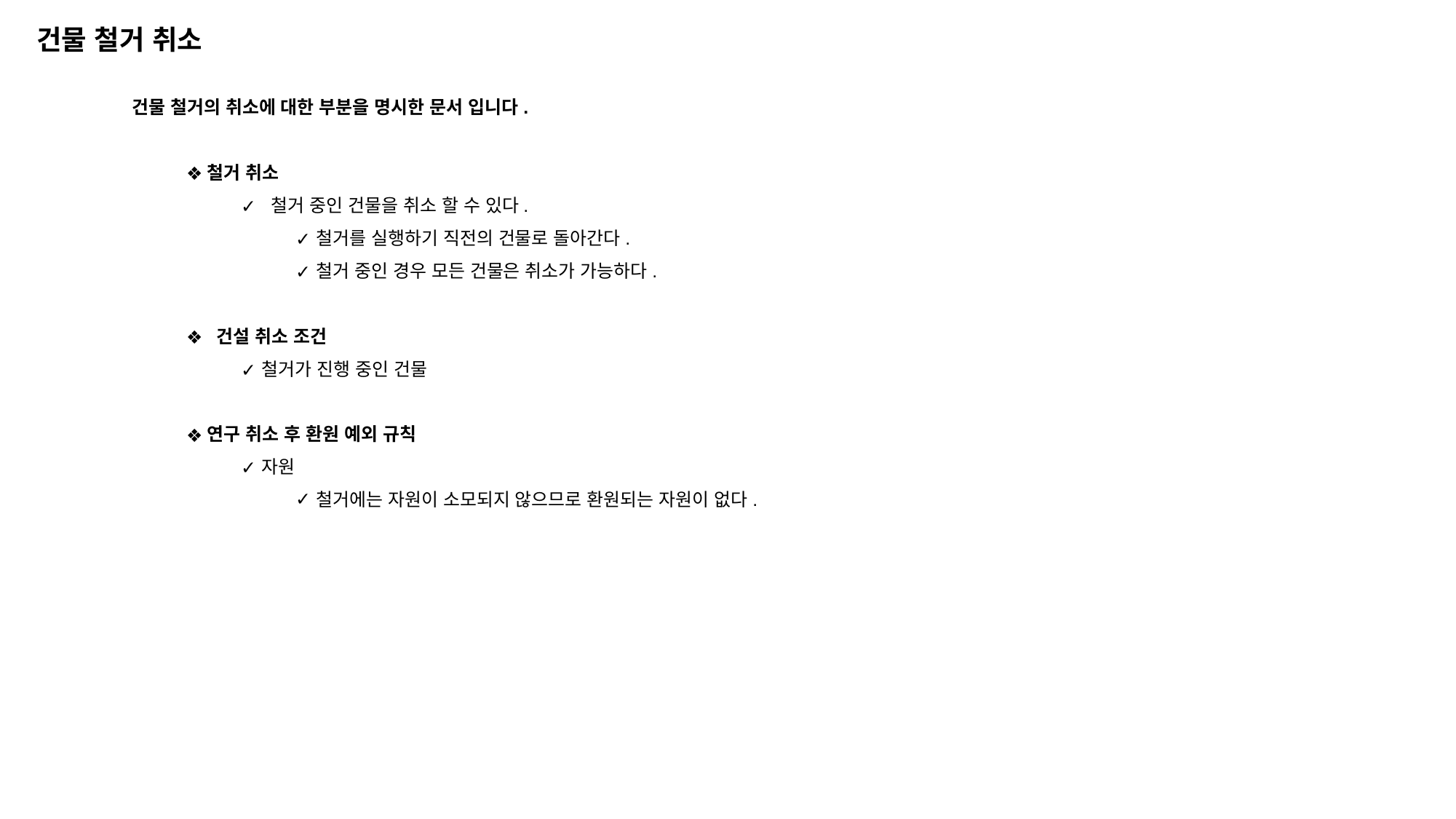

건물 철거 취소
건물 철거의 취소에 대한 부분을 명시한 문서 입니다.

철거 취소
 철거 중인 건물을 취소 할 수 있다.
철거를 실행하기 직전의 건물로 돌아간다.
철거 중인 경우 모든 건물은 취소가 가능하다.

 건설 취소 조건
철거가 진행 중인 건물

연구 취소 후 환원 예외 규칙
자원
철거에는 자원이 소모되지 않으므로 환원되는 자원이 없다.